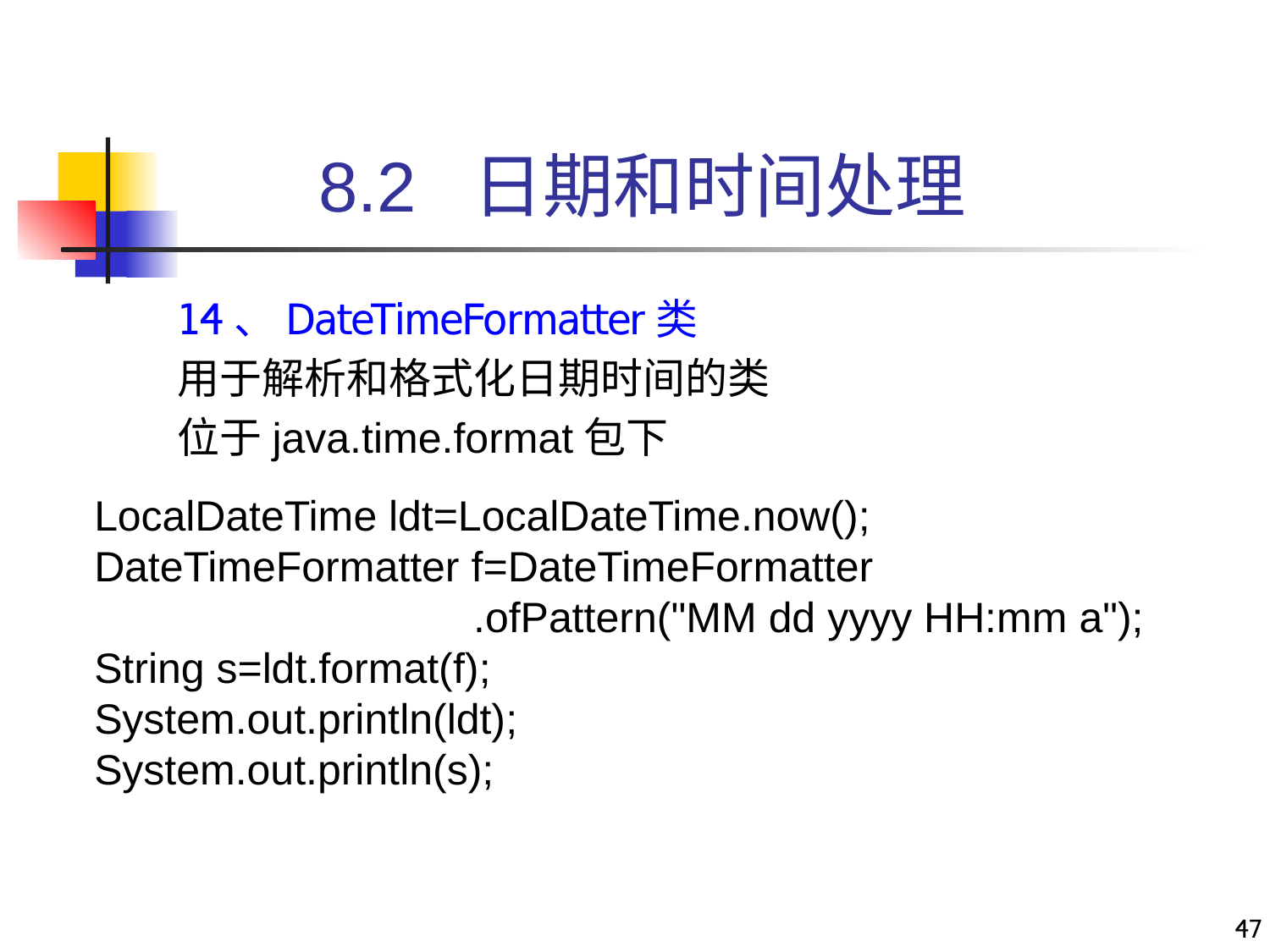

# 8.2  日期和时间处理
14、DateTimeFormatter类
用于解析和格式化日期时间的类
位于java.time.format包下
LocalDateTime ldt=LocalDateTime.now();
DateTimeFormatter f=DateTimeFormatter
                                .ofPattern("MM dd yyyy HH:mm a");
String s=ldt.format(f);
System.out.println(ldt);
System.out.println(s);
47